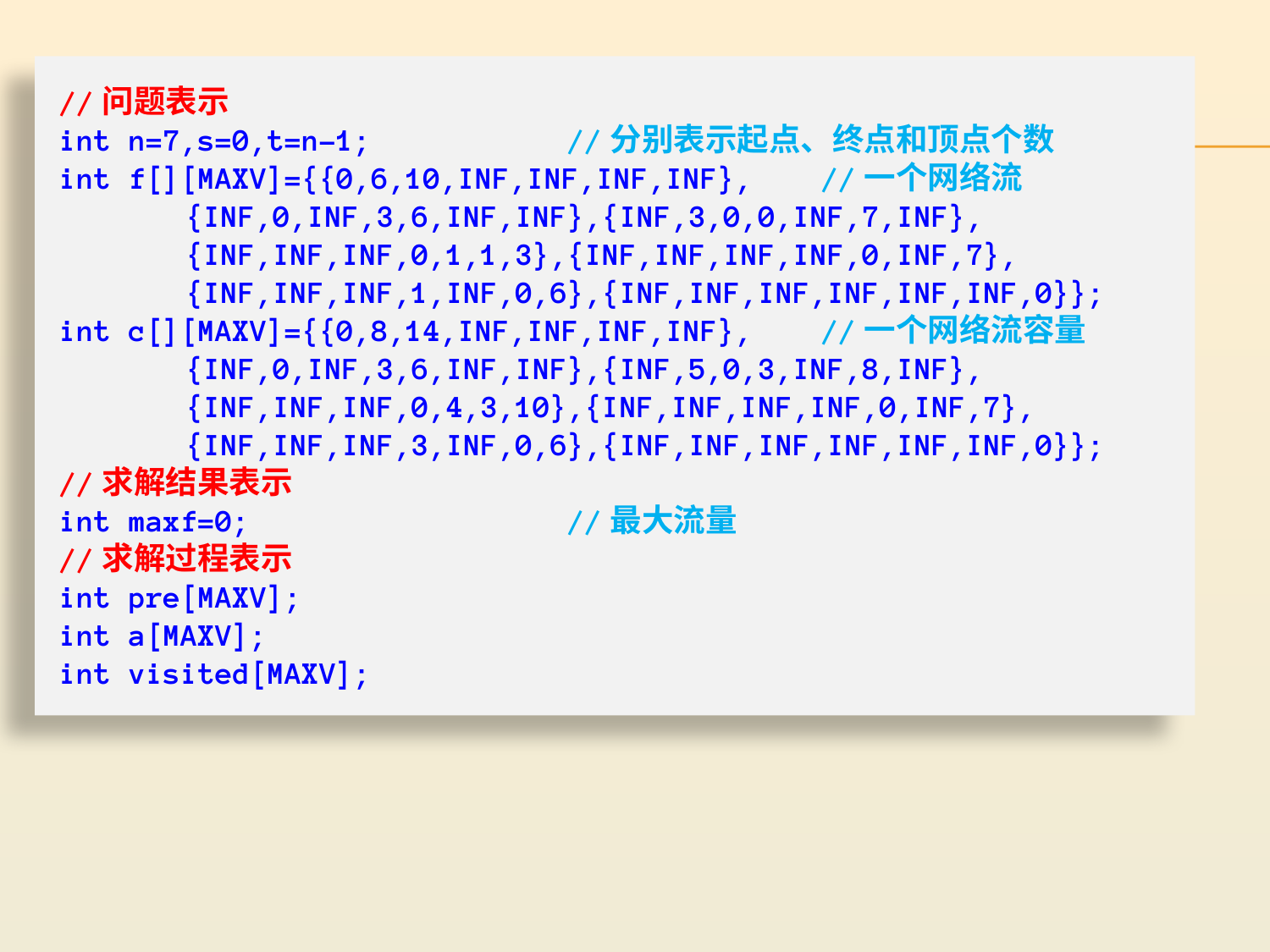

//问题表示
int n=7,s=0,t=n-1;		//分别表示起点、终点和顶点个数
int f[][MAXV]={{0,6,10,INF,INF,INF,INF},	//一个网络流
	{INF,0,INF,3,6,INF,INF},{INF,3,0,0,INF,7,INF},
	{INF,INF,INF,0,1,1,3},{INF,INF,INF,INF,0,INF,7},
	{INF,INF,INF,1,INF,0,6},{INF,INF,INF,INF,INF,INF,0}};
int c[][MAXV]={{0,8,14,INF,INF,INF,INF},	//一个网络流容量
	{INF,0,INF,3,6,INF,INF},{INF,5,0,3,INF,8,INF},
	{INF,INF,INF,0,4,3,10},{INF,INF,INF,INF,0,INF,7},
	{INF,INF,INF,3,INF,0,6},{INF,INF,INF,INF,INF,INF,0}};
//求解结果表示
int maxf=0;			//最大流量
//求解过程表示
int pre[MAXV];
int a[MAXV];
int visited[MAXV];